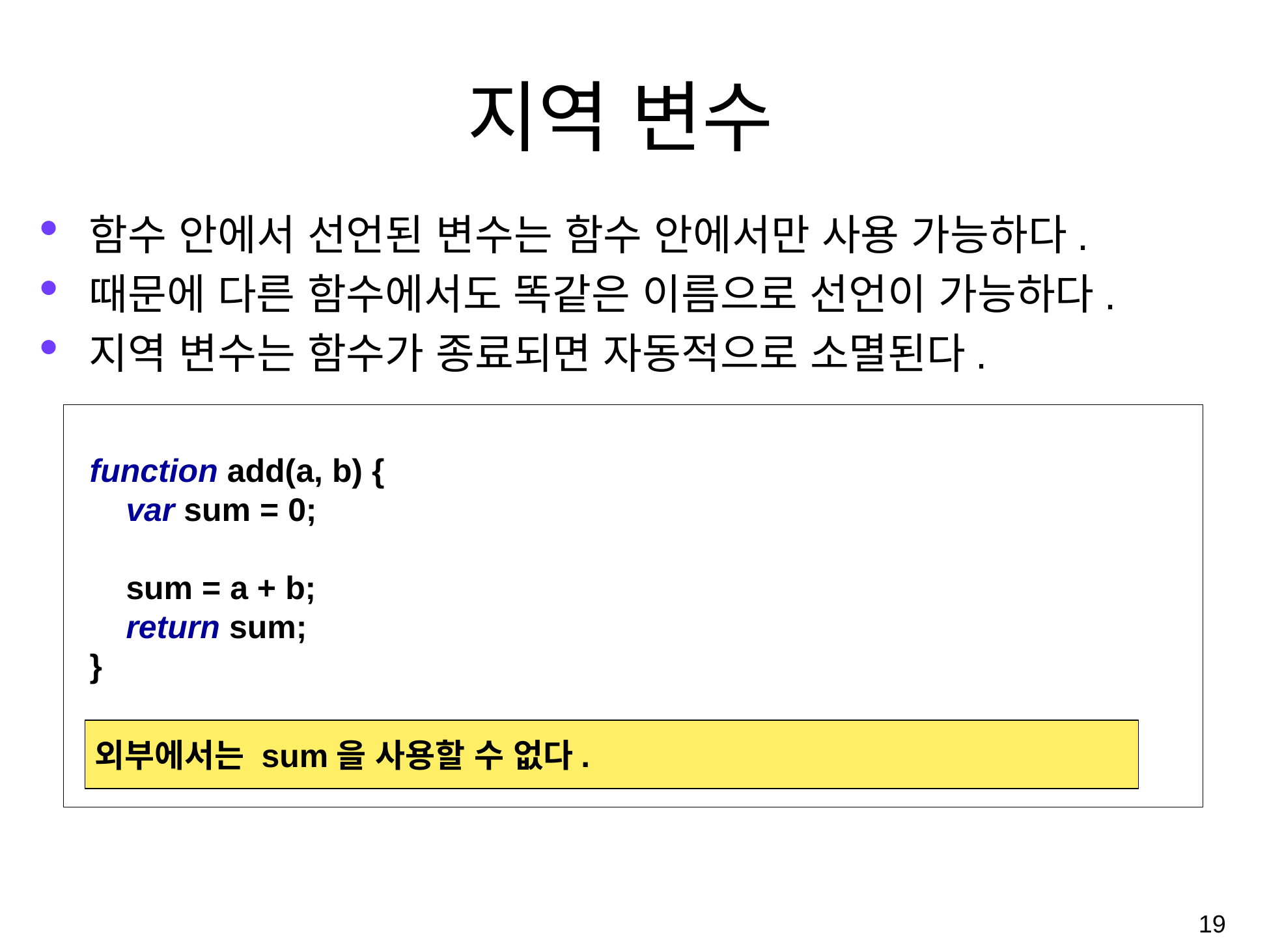

# 지역 변수
함수 안에서 선언된 변수는 함수 안에서만 사용 가능하다.
때문에 다른 함수에서도 똑같은 이름으로 선언이 가능하다.
지역 변수는 함수가 종료되면 자동적으로 소멸된다.
function add(a, b) {
    var sum = 0;

    sum = a + b;
    return sum;
}

외부에서는 sum을 사용할 수 없다.
19